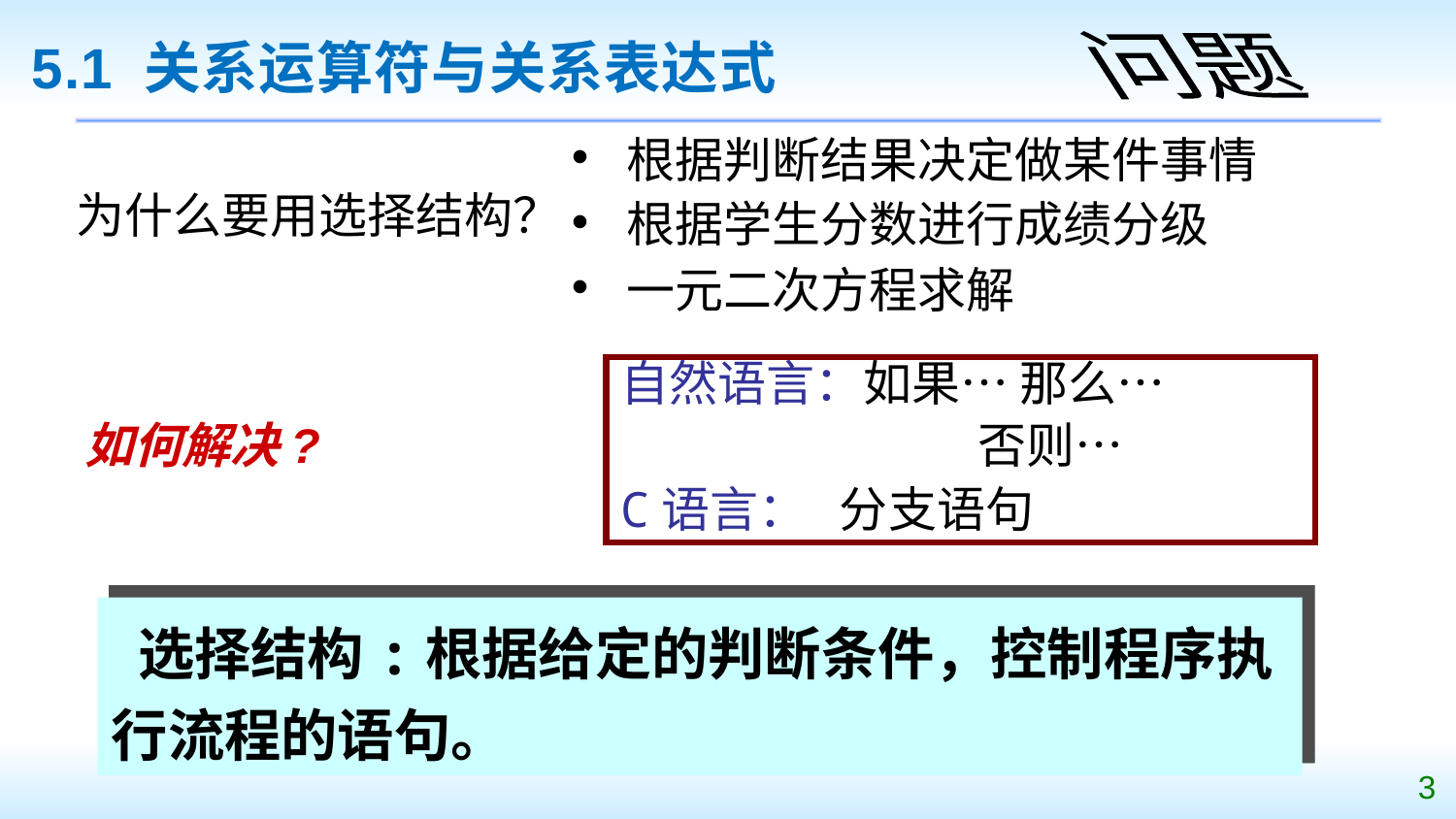

# 5.1 关系运算符与关系表达式
问题
根据判断结果决定做某件事情
根据学生分数进行成绩分级
一元二次方程求解
为什么要用选择结构？
自然语言：如果… 那么…
		     否则…
C语言：   分支语句
如何解决?
 选择结构:根据给定的判断条件，控制程序执行流程的语句。
3